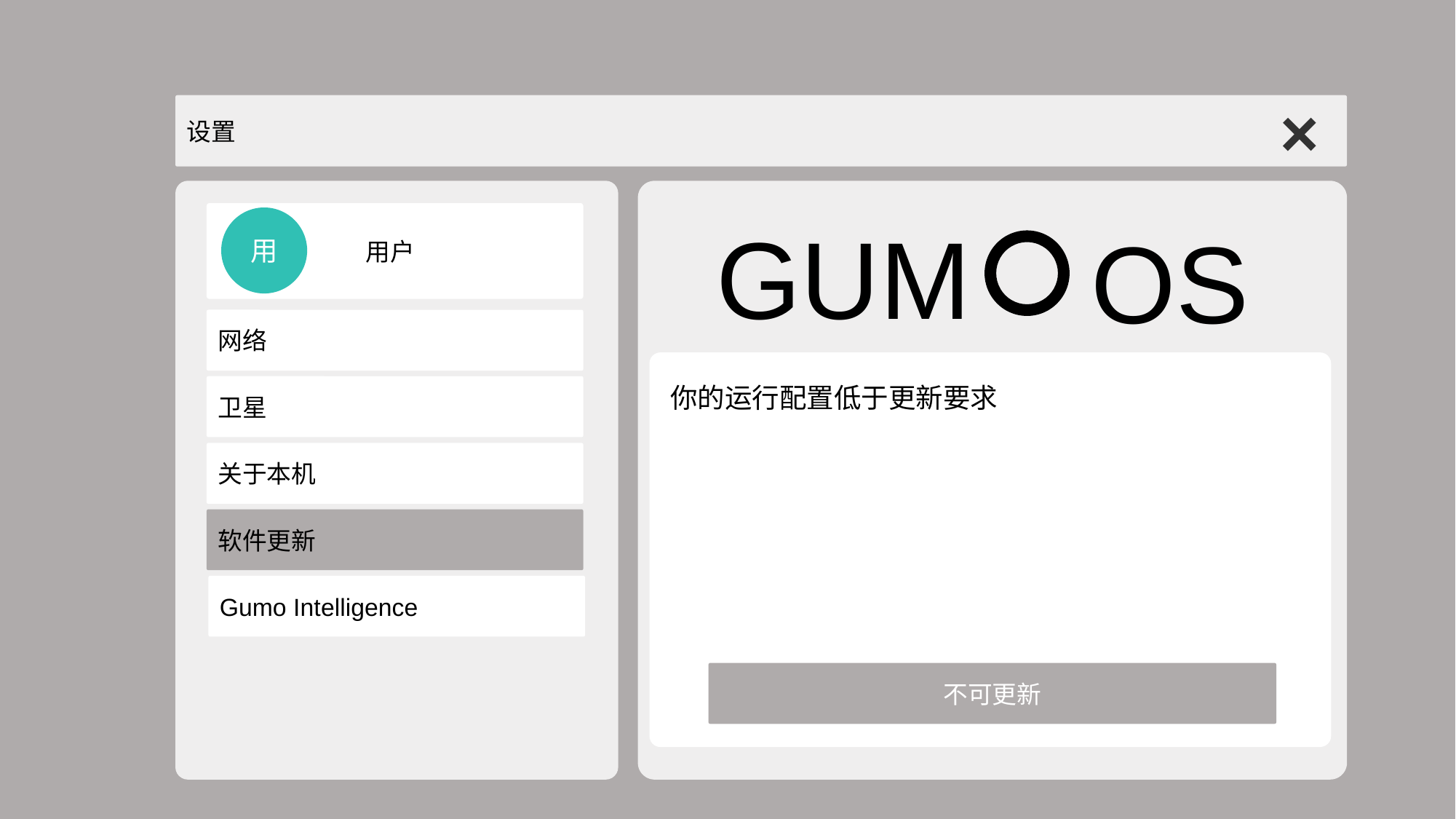

×
设置

	      用户
GUM

用
OS
网络

你的运行配置低于更新要求
卫星
关于本机
软件更新
Gumo Intelligence
不可更新